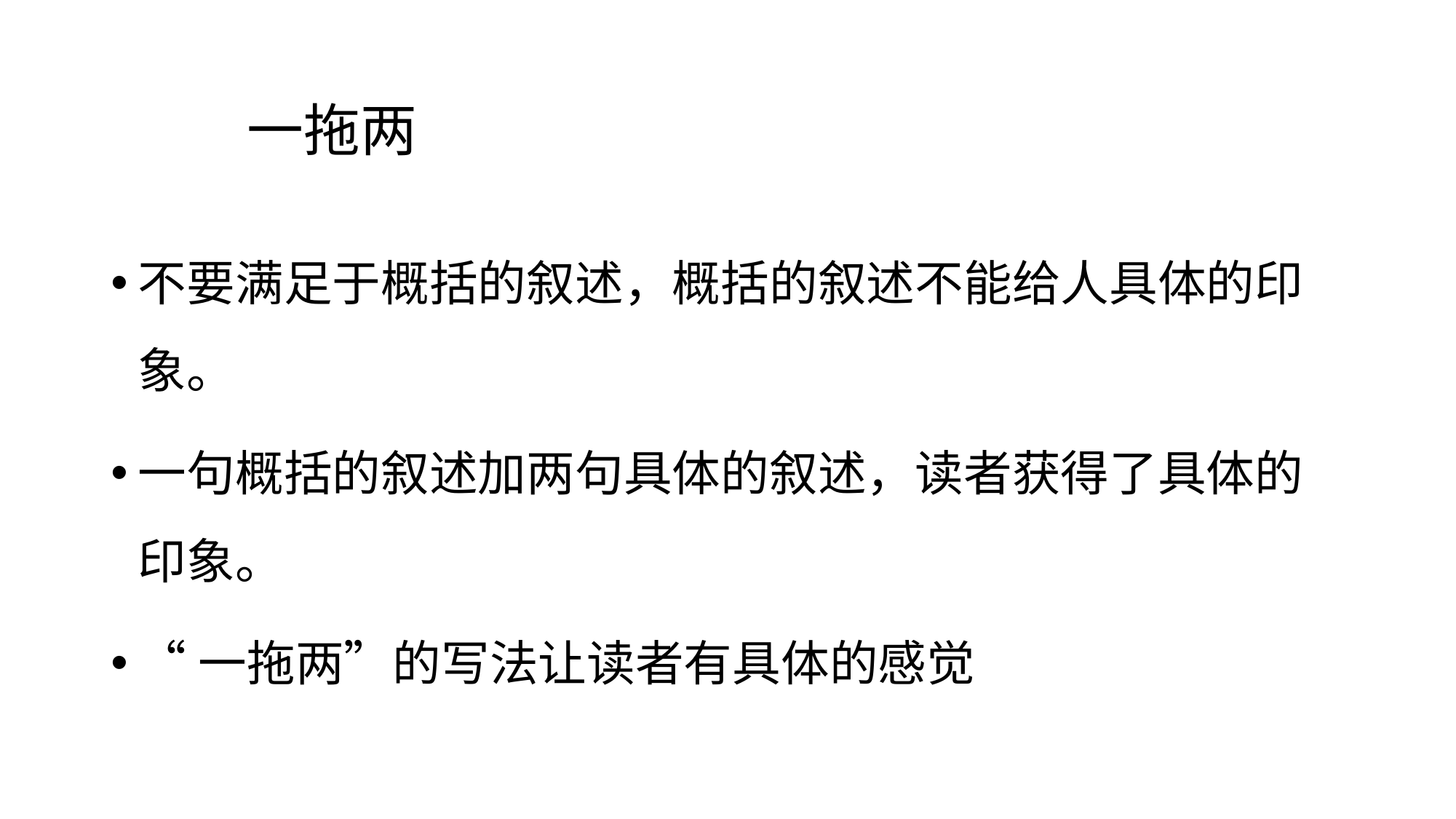

# 一拖两
不要满足于概括的叙述，概括的叙述不能给人具体的印象。
一句概括的叙述加两句具体的叙述，读者获得了具体的印象。
“一拖两”的写法让读者有具体的感觉